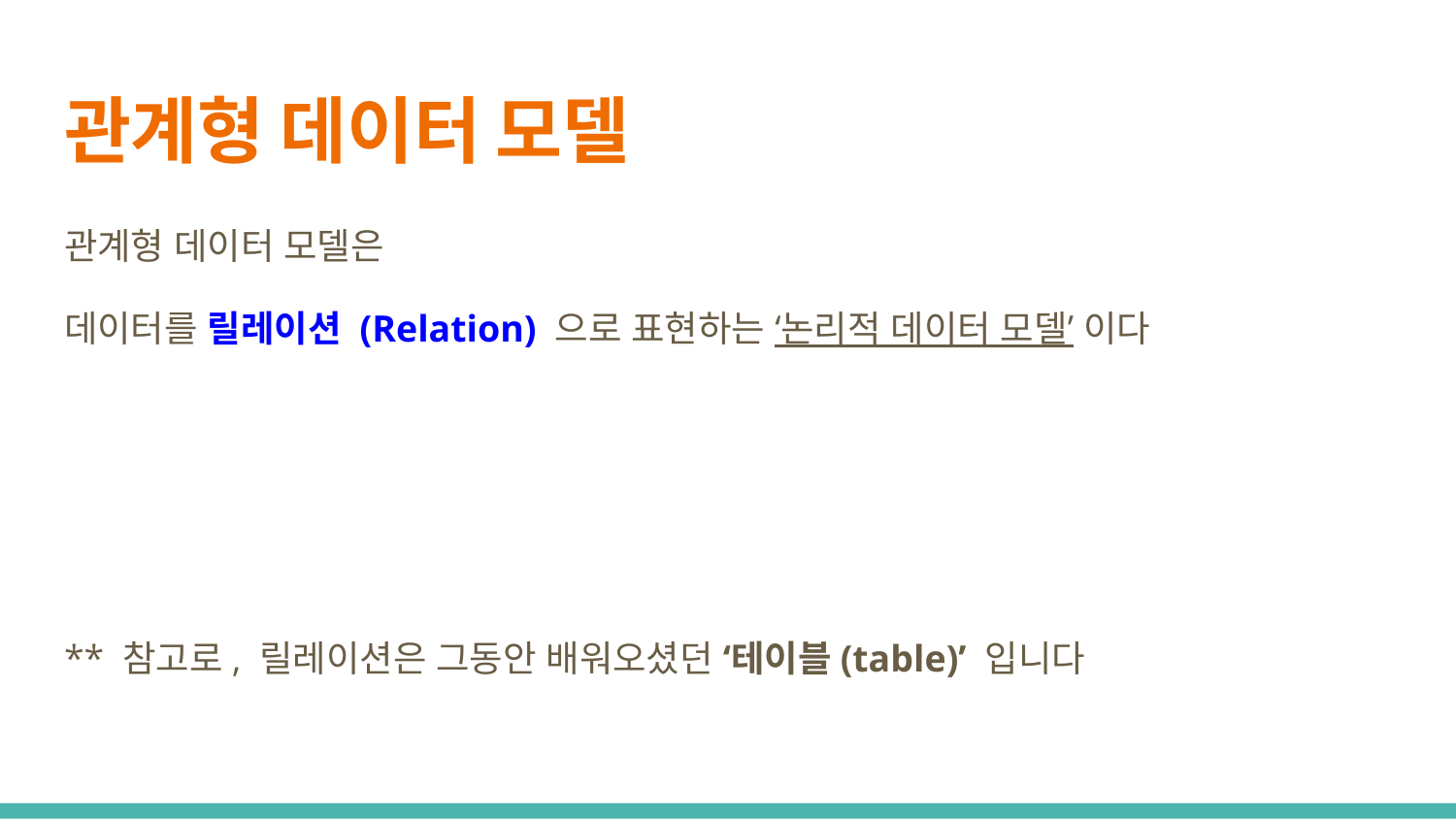

# 관계형 데이터 모델
관계형 데이터 모델은
데이터를 릴레이션 (Relation) 으로 표현하는 ‘논리적 데이터 모델’ 이다

** 참고로, 릴레이션은 그동안 배워오셨던 ‘테이블(table)’ 입니다